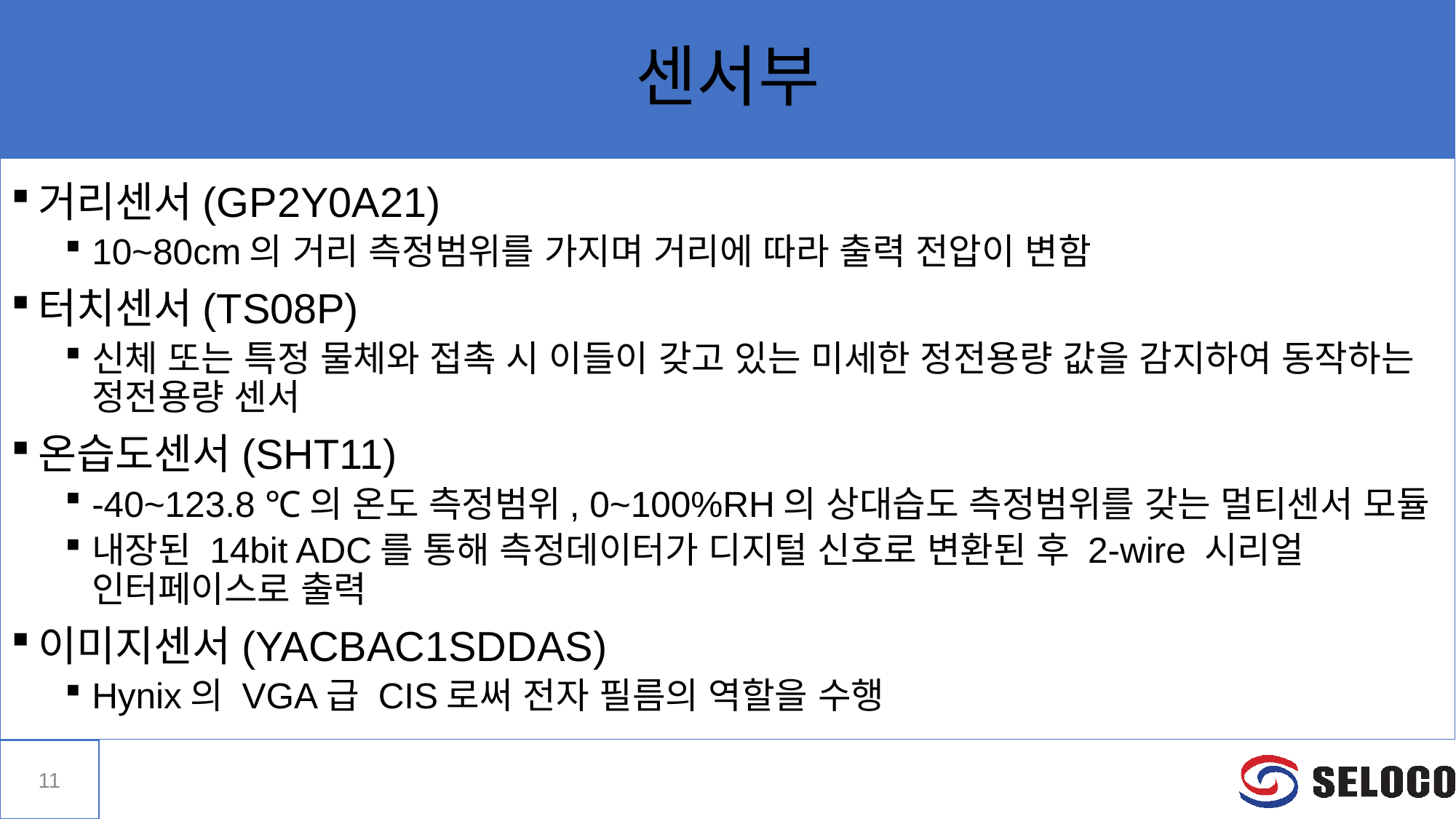

# 센서부
거리센서(GP2Y0A21)
10~80cm의 거리 측정범위를 가지며 거리에 따라 출력 전압이 변함
터치센서(TS08P)
신체 또는 특정 물체와 접촉 시 이들이 갖고 있는 미세한 정전용량 값을 감지하여 동작하는 정전용량 센서
온습도센서(SHT11)
-40~123.8 ℃의 온도 측정범위, 0~100%RH의 상대습도 측정범위를 갖는 멀티센서 모듈
내장된 14bit ADC를 통해 측정데이터가 디지털 신호로 변환된 후 2-wire 시리얼 인터페이스로 출력
이미지센서(YACBAC1SDDAS)
Hynix의 VGA급 CIS로써 전자 필름의 역할을 수행
11